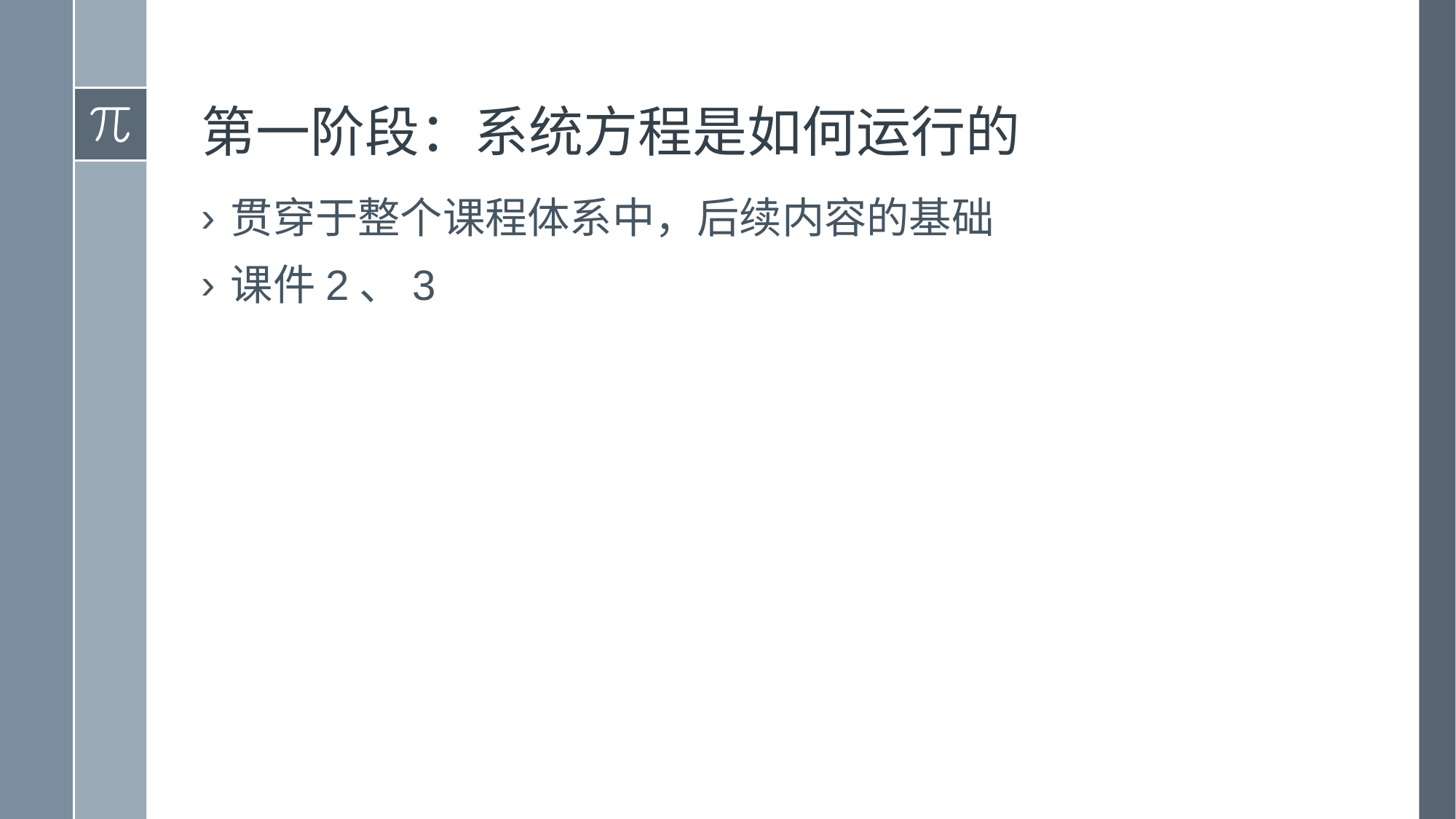

# 第一阶段：系统方程是如何运行的
贯穿于整个课程体系中，后续内容的基础
课件2、3